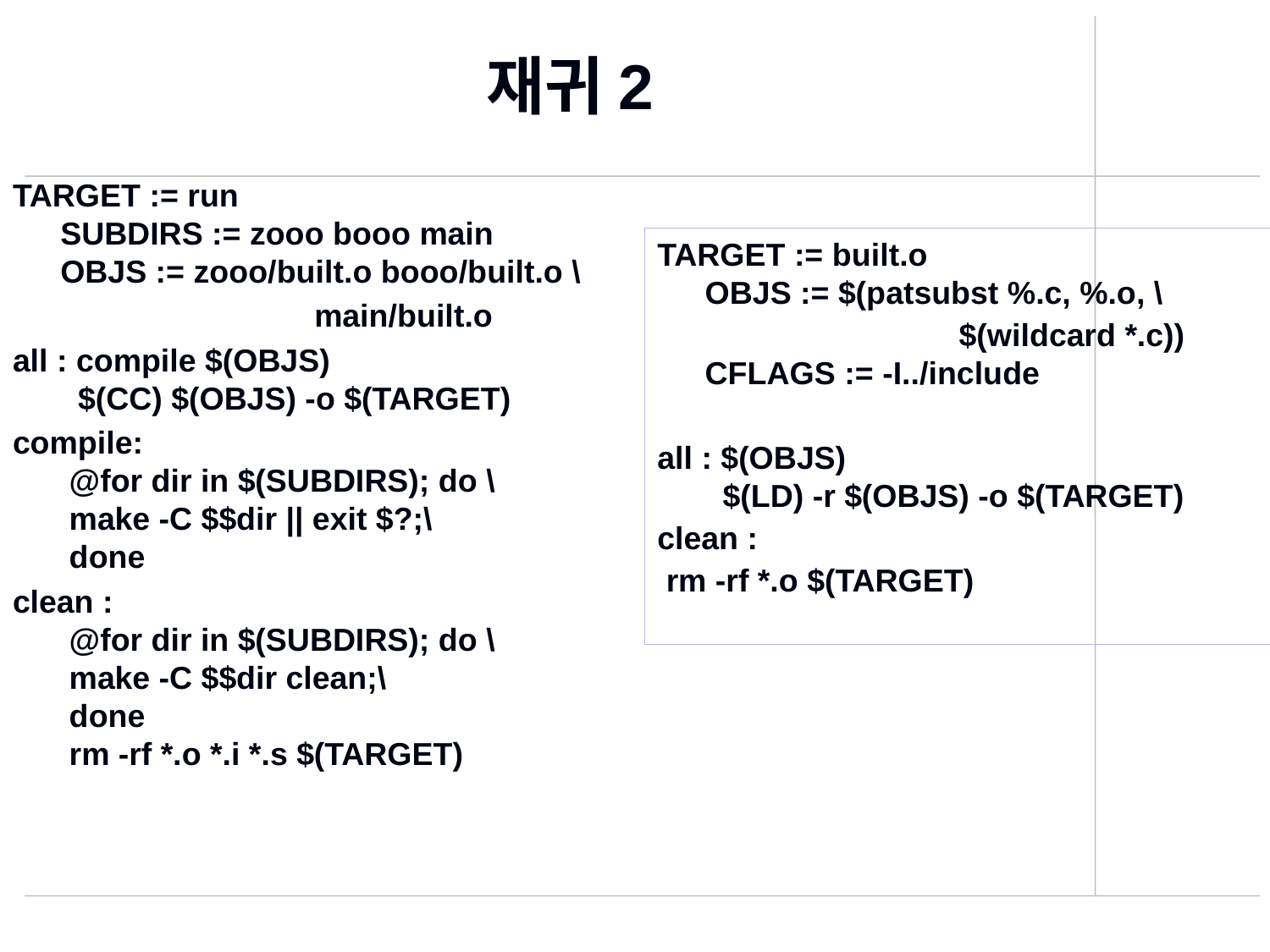

재귀2
TARGET := run
SUBDIRS := zooo booo main
OBJS := zooo/built.o booo/built.o \
			main/built.o
all : compile $(OBJS)
  $(CC) $(OBJS) -o $(TARGET)
compile:
 @for dir in $(SUBDIRS); do \
 make -C $$dir || exit $?;\
 done
clean :
 @for dir in $(SUBDIRS); do \
 make -C $$dir clean;\
 done 
 rm -rf *.o *.i *.s $(TARGET)
TARGET := built.o
OBJS := $(patsubst %.c, %.o, \
			$(wildcard *.c))
CFLAGS := -I../include

all : $(OBJS)
  $(LD) -r $(OBJS) -o $(TARGET)
clean :
 rm -rf *.o $(TARGET)

466